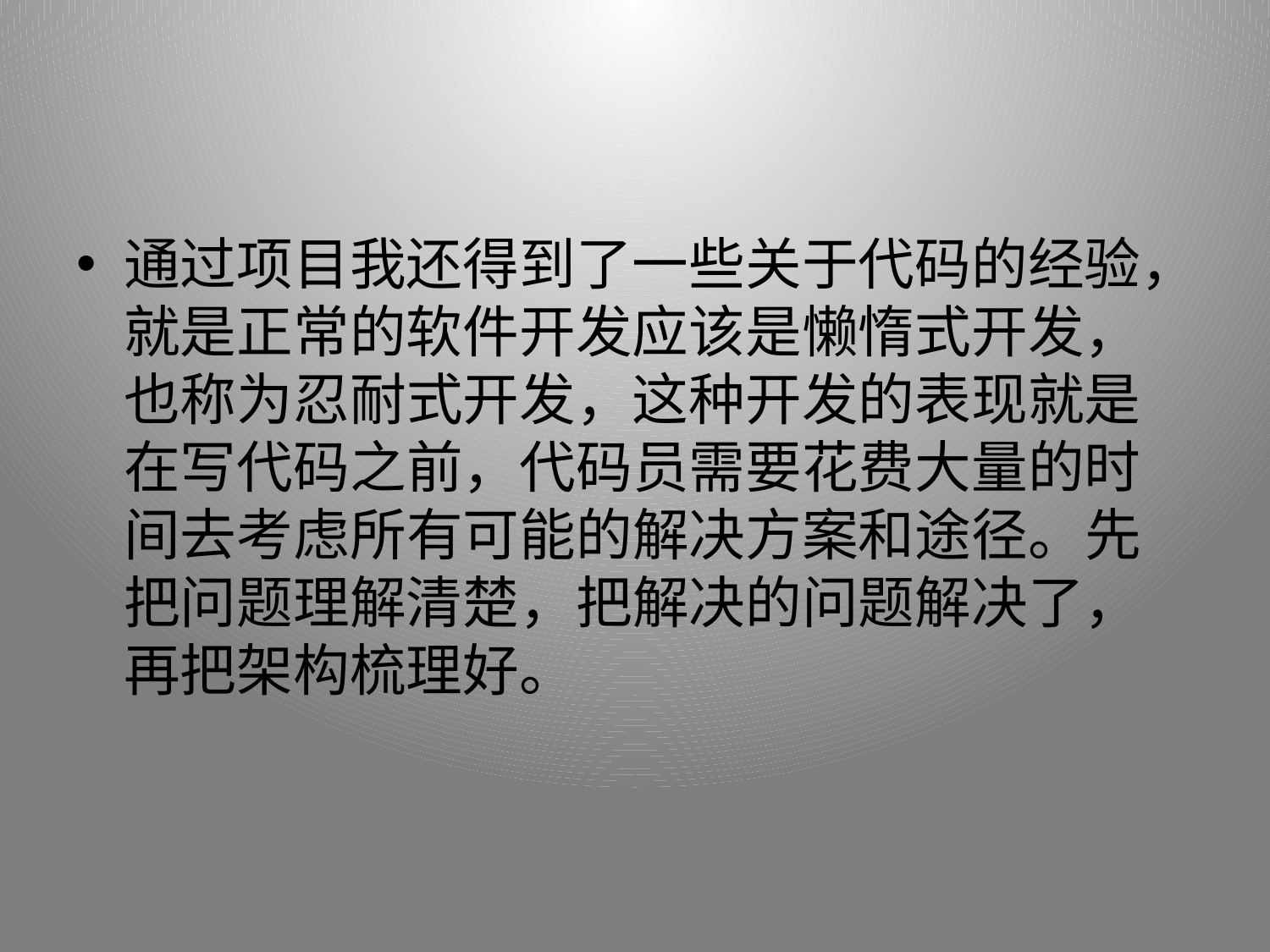

#
通过项目我还得到了一些关于代码的经验，就是正常的软件开发应该是懒惰式开发，也称为忍耐式开发，这种开发的表现就是在写代码之前，代码员需要花费大量的时间去考虑所有可能的解决方案和途径。先把问题理解清楚，把解决的问题解决了，再把架构梳理好。